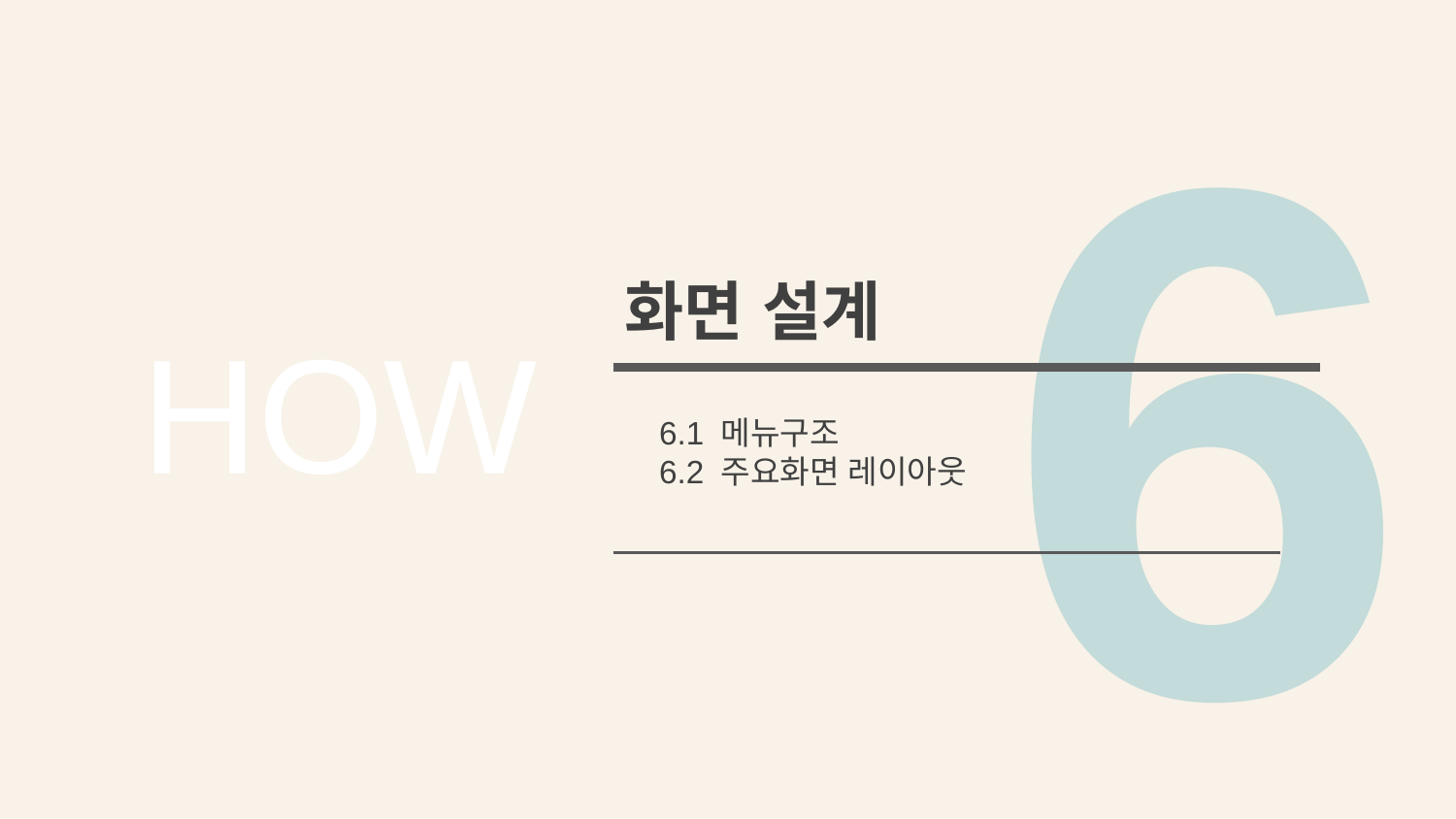

6
화면 설계
HOW
6.1 메뉴구조
6.2 주요화면 레이아웃